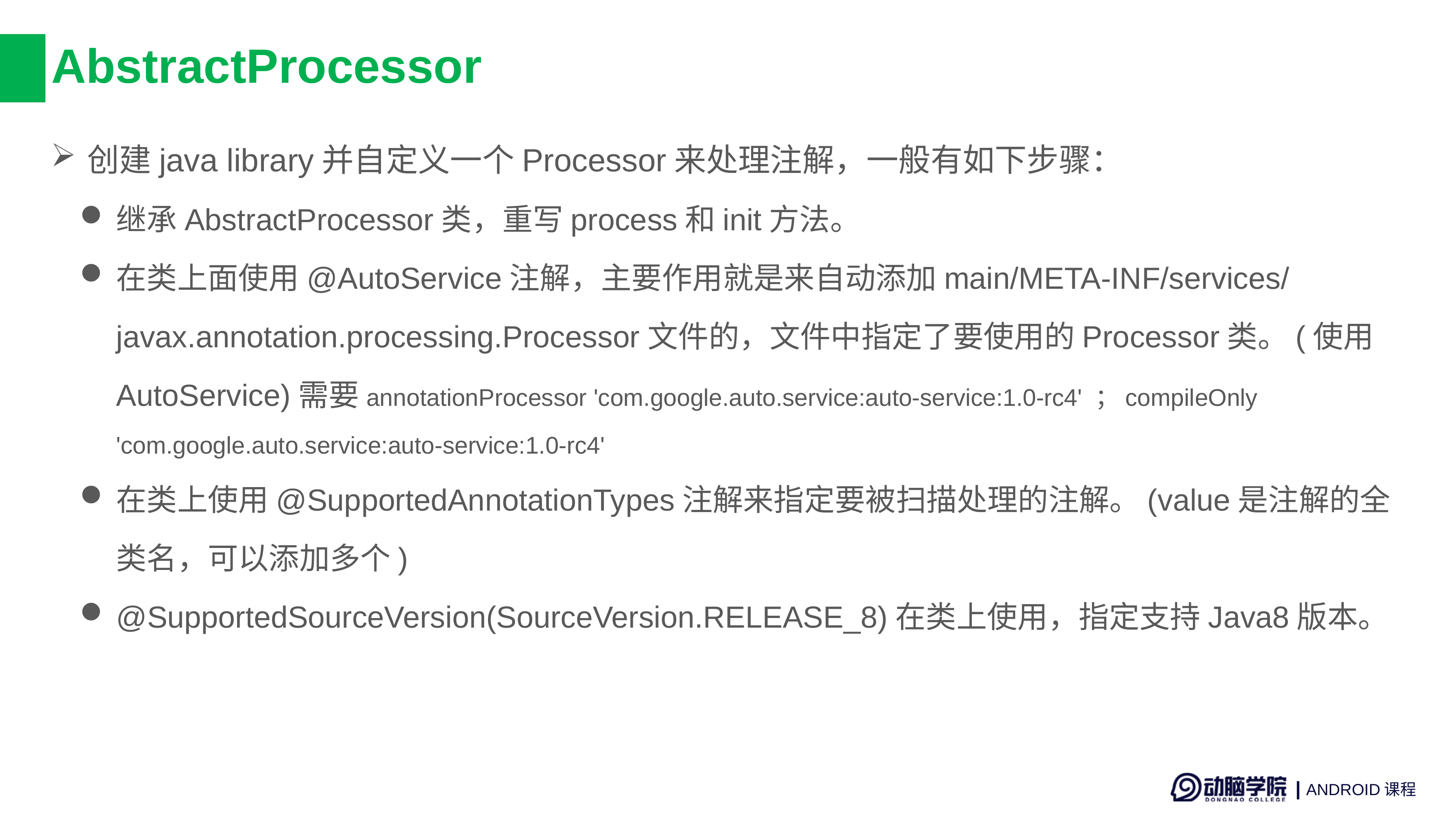

# AbstractProcessor
创建java library并自定义一个Processor来处理注解，一般有如下步骤：
继承AbstractProcessor类，重写process和init方法。
在类上面使用@AutoService注解，主要作用就是来自动添加main/META-INF/services/javax.annotation.processing.Processor文件的，文件中指定了要使用的Processor类。(使用AutoService)需要annotationProcessor 'com.google.auto.service:auto-service:1.0-rc4' ；compileOnly 'com.google.auto.service:auto-service:1.0-rc4'
在类上使用@SupportedAnnotationTypes注解来指定要被扫描处理的注解。(value是注解的全类名，可以添加多个)
@SupportedSourceVersion(SourceVersion.RELEASE_8)在类上使用，指定支持Java8版本。